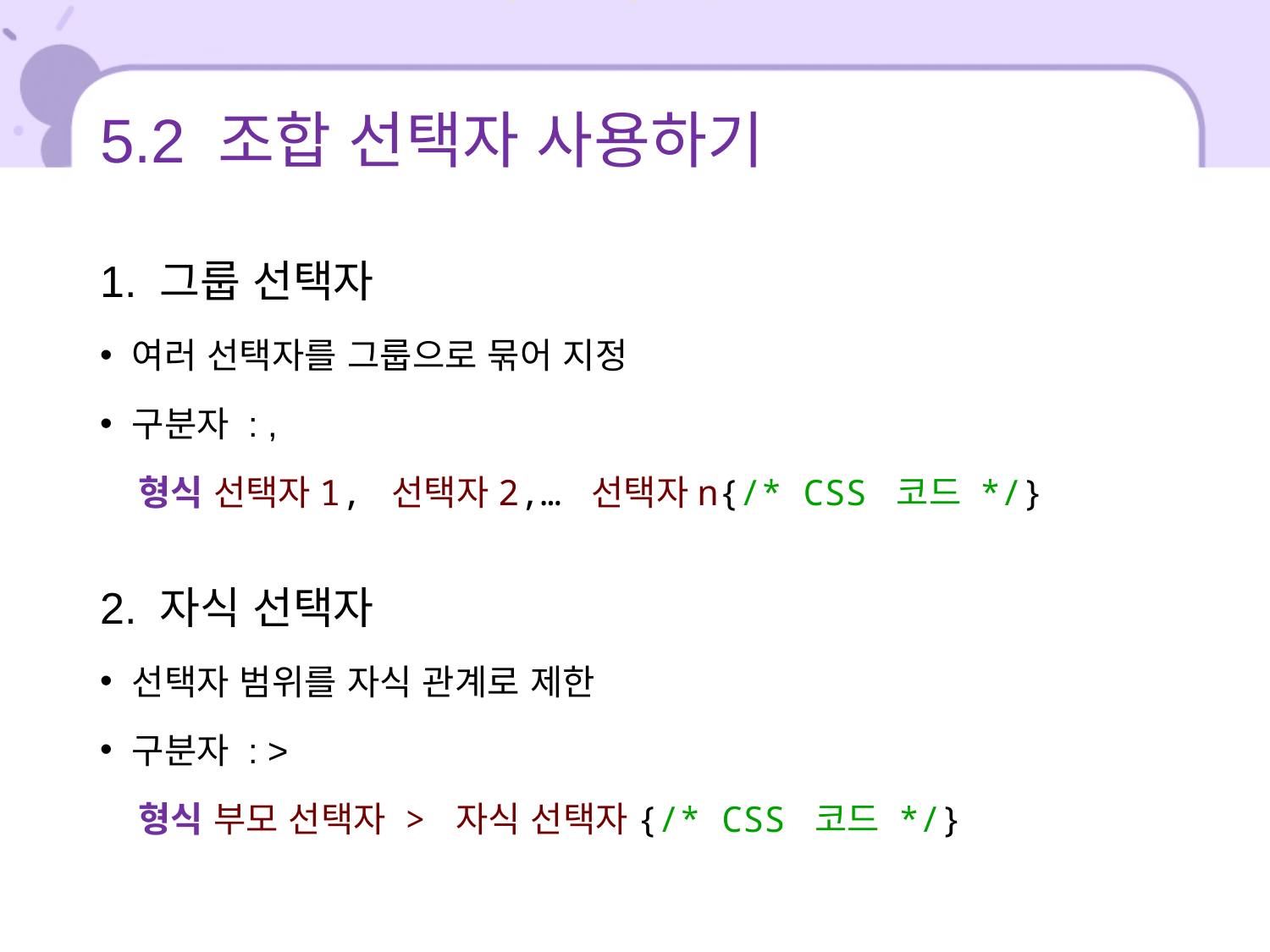

# 5.2 조합 선택자 사용하기
1. 그룹 선택자
여러 선택자를 그룹으로 묶어 지정
구분자 : ,
   형식 선택자1, 선택자2,… 선택자n{/* CSS 코드 */}

2. 자식 선택자
선택자 범위를 자식 관계로 제한
구분자 : >
   형식 부모 선택자 > 자식 선택자{/* CSS 코드 */}